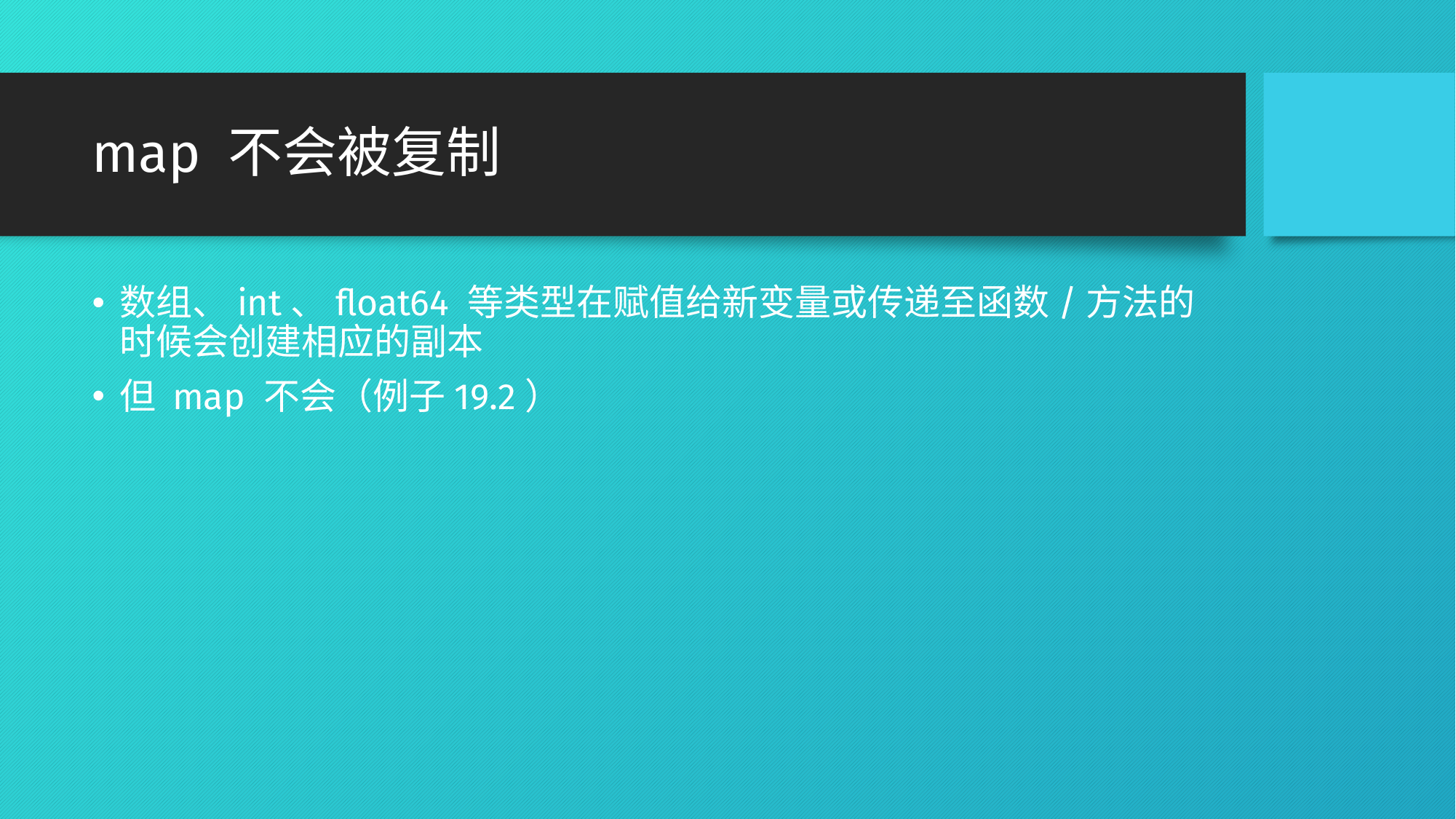

# map 不会被复制
数组、int、float64 等类型在赋值给新变量或传递至函数/方法的时候会创建相应的副本
但 map 不会（例子19.2）